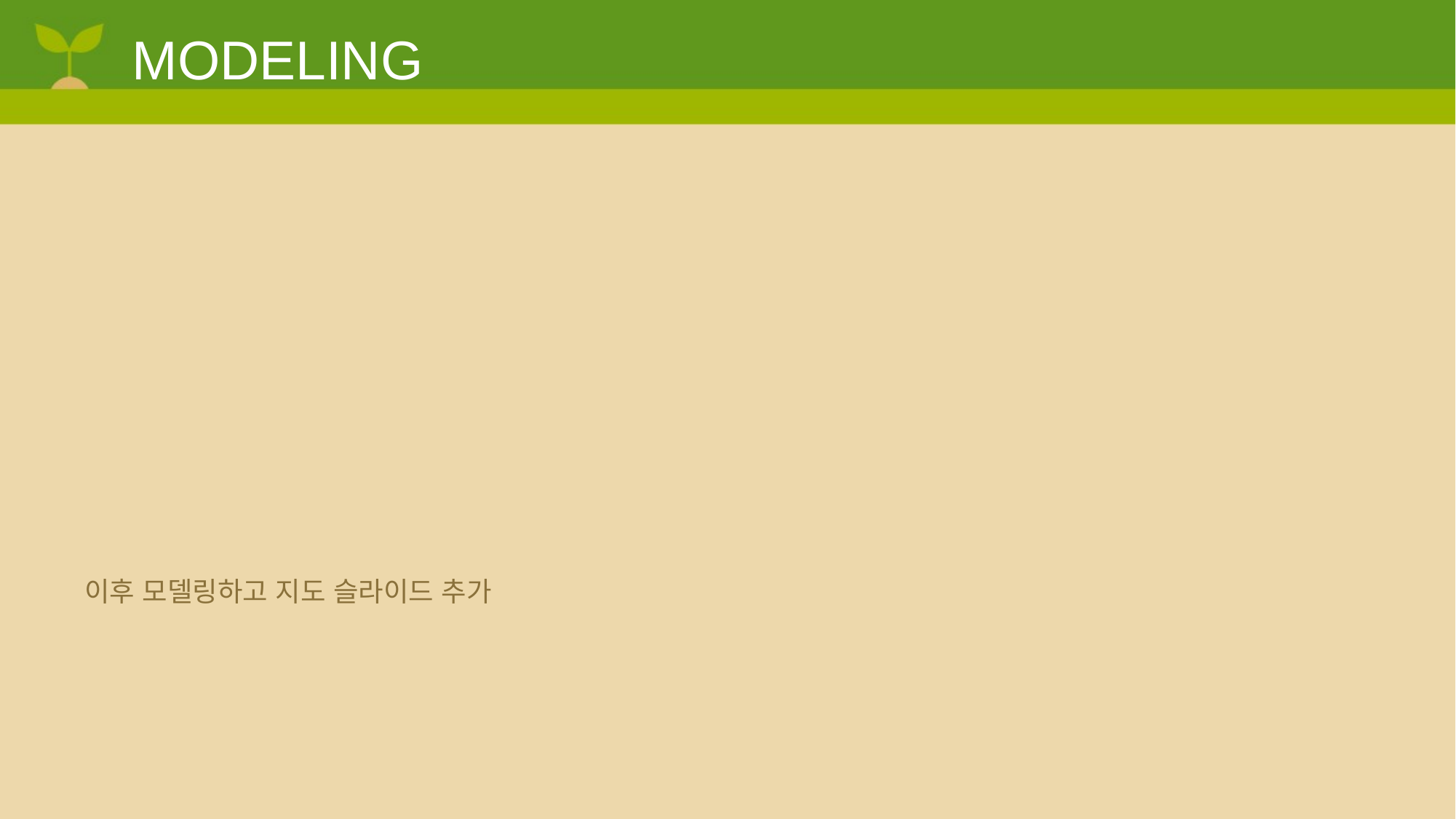

# MODELING

이후 모델링하고 지도 슬라이드 추가